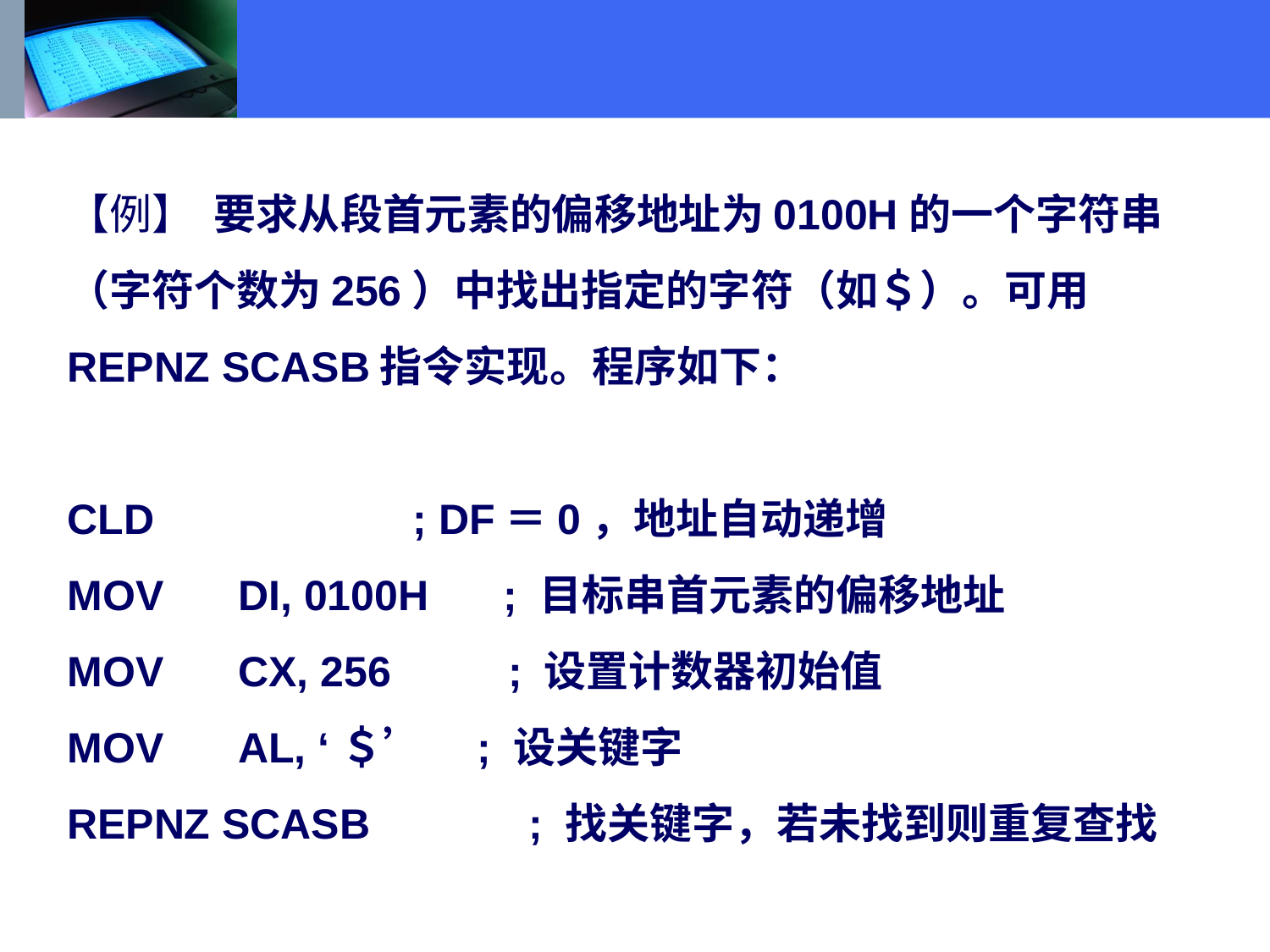

【例】  要求从段首元素的偏移地址为0100H的一个字符串（字符个数为256）中找出指定的字符（如＄）。可用REPNZ SCASB指令实现。程序如下：

CLD 　　　　      ; DF＝0，地址自动递增
MOV 　DI, 0100H 　; 目标串首元素的偏移地址
MOV 　CX, 256 　　; 设置计数器初始值
MOV 　AL, ‘＄’　; 设关键字
REPNZ SCASB 　　　; 找关键字，若未找到则重复查找